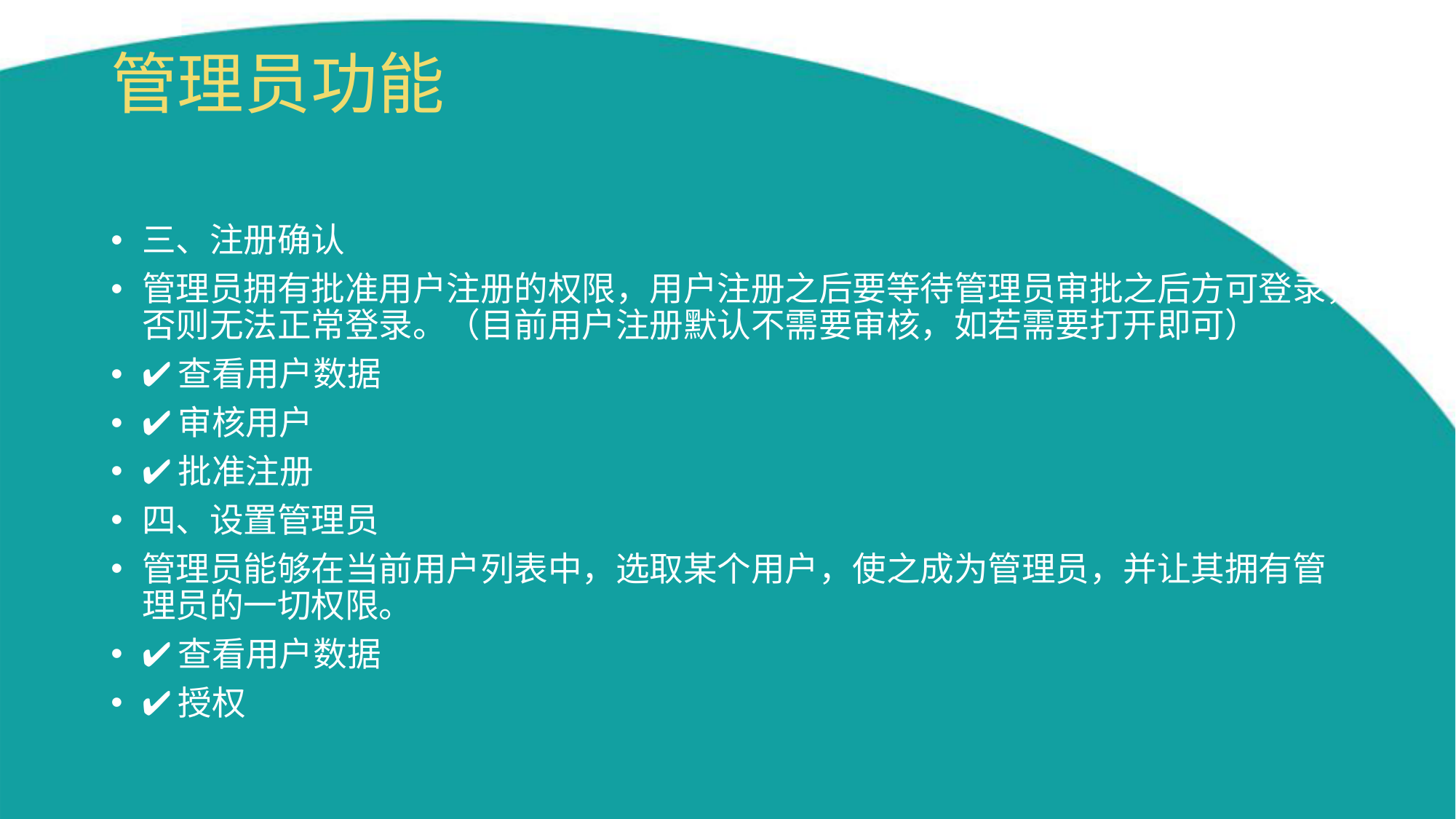

管理员功能

三、注册确认
管理员拥有批准用户注册的权限，用户注册之后要等待管理员审批之后方可登录，否则无法正常登录。（目前用户注册默认不需要审核，如若需要打开即可）
✔查看用户数据
✔审核用户
✔批准注册
四、设置管理员
管理员能够在当前用户列表中，选取某个用户，使之成为管理员，并让其拥有管理员的一切权限。
✔查看用户数据
✔授权